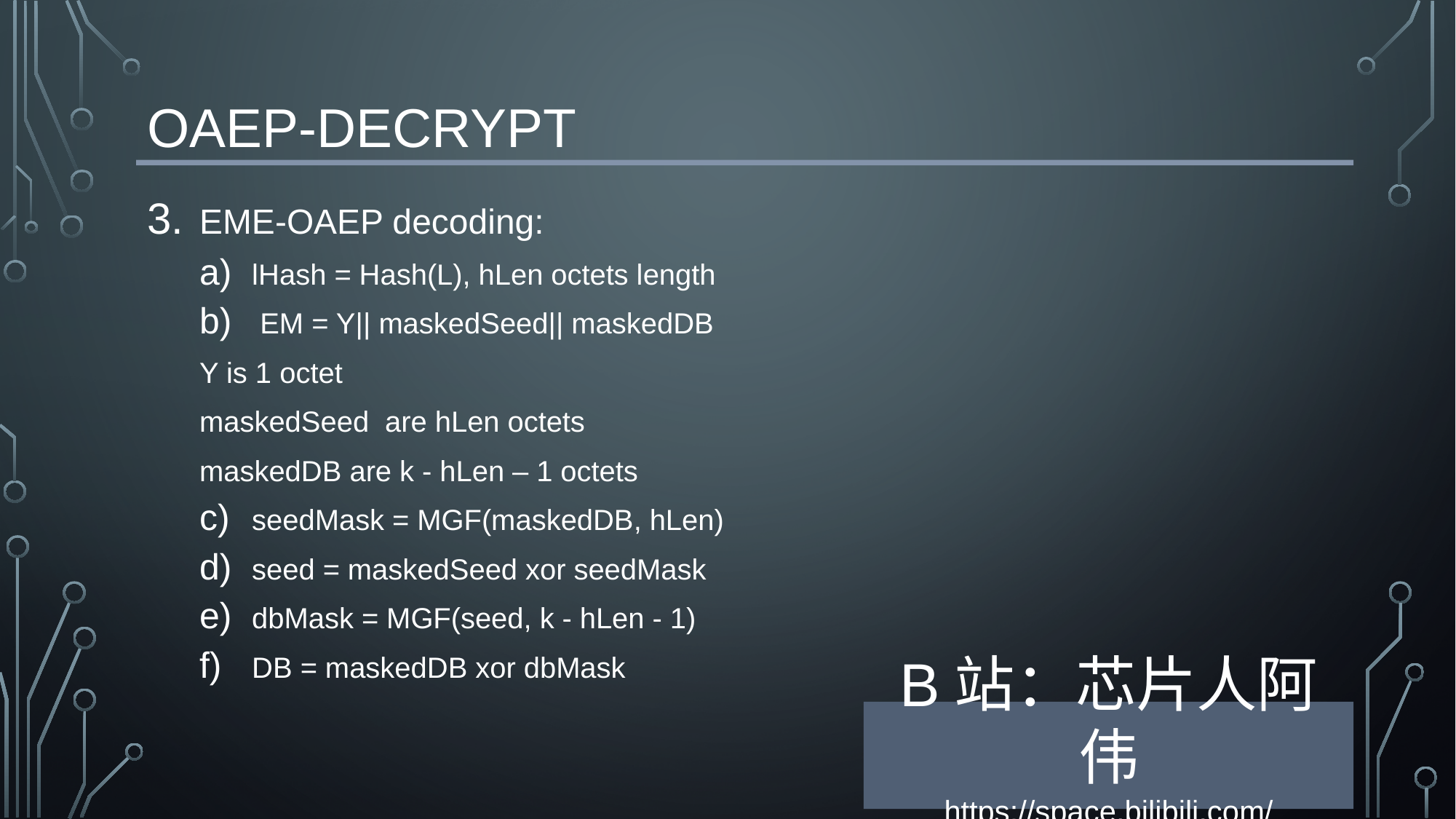

# OAEP-DECRYPT

EME-OAEP decoding:
lHash = Hash(L), hLen octets length
 EM = Y|| maskedSeed|| maskedDB
	Y is 1 octet
	maskedSeed  are hLen octets
	maskedDB are k - hLen – 1 octets
seedMask = MGF(maskedDB, hLen)
seed = maskedSeed xor seedMask
dbMask = MGF(seed, k - hLen - 1)
DB = maskedDB xor dbMask
B站：芯片人阿伟
https://space.bilibili.com/243180540